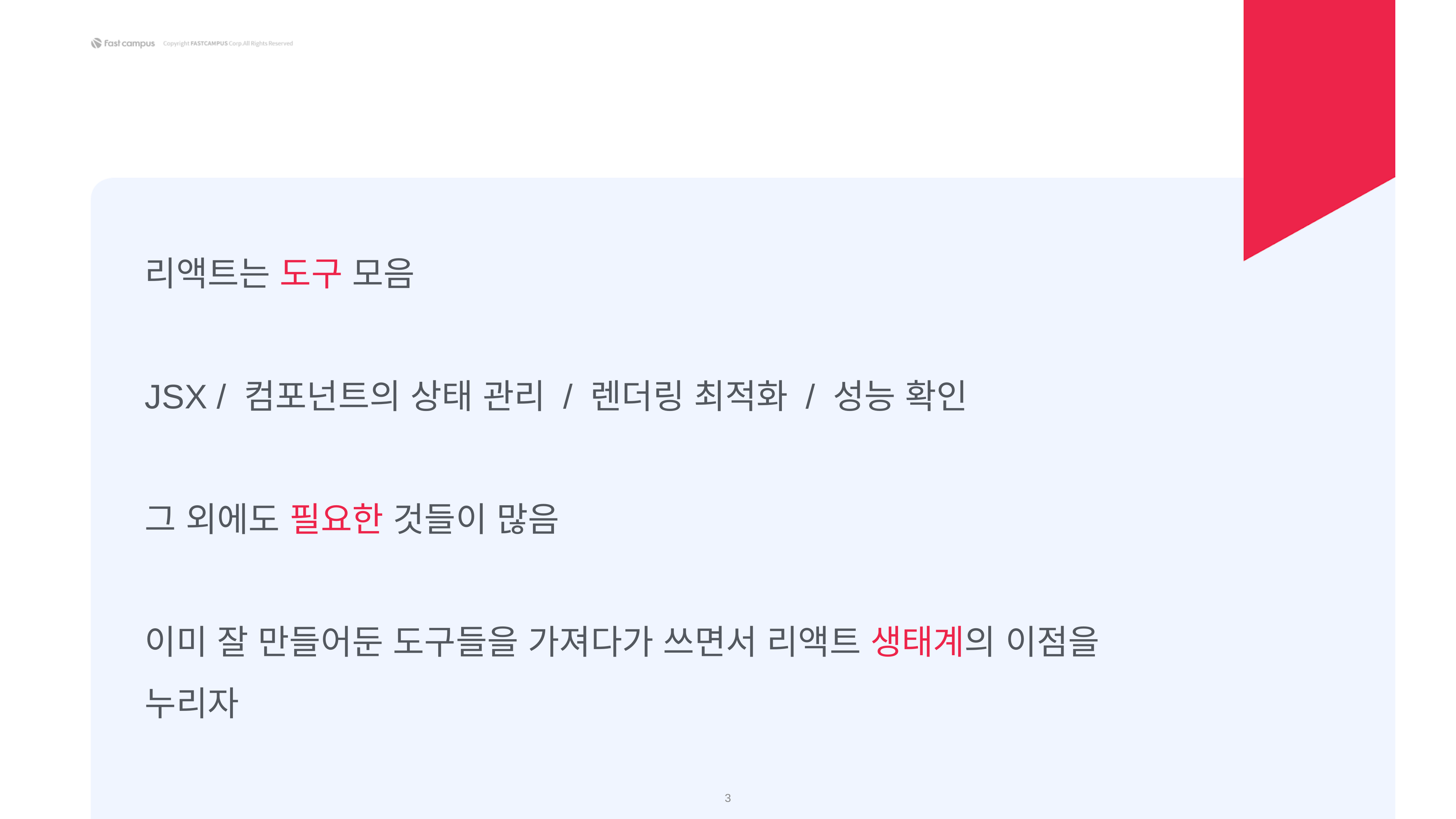

리액트는 도구 모음

JSX / 컴포넌트의 상태 관리 / 렌더링 최적화 / 성능 확인

그 외에도 필요한 것들이 많음

이미 잘 만들어둔 도구들을 가져다가 쓰면서 리액트 생태계의 이점을 누리자

3